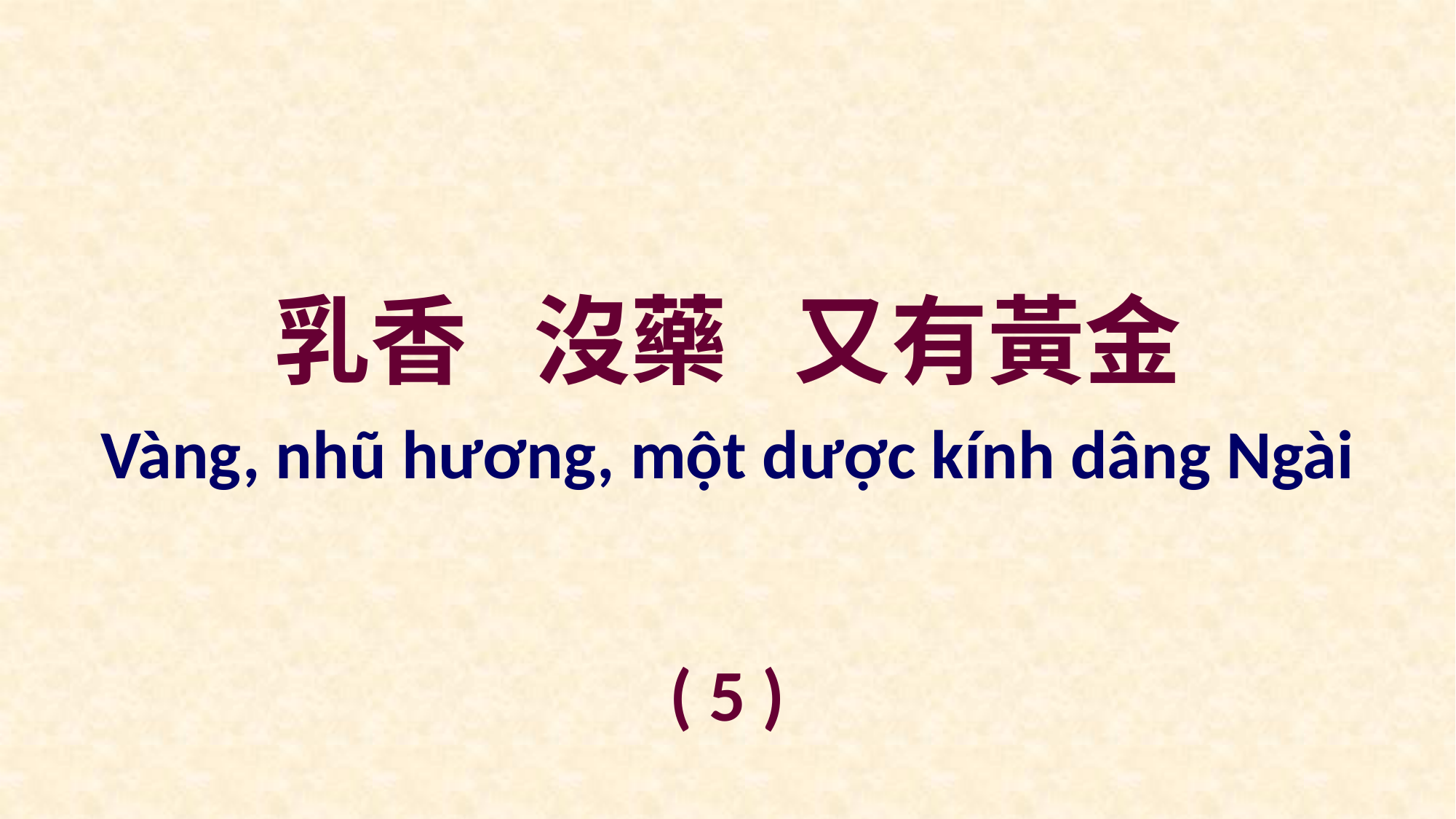

乳香   沒藥   又有黃金
Vàng, nhũ hương, một dược kính dâng Ngài
( 5 )